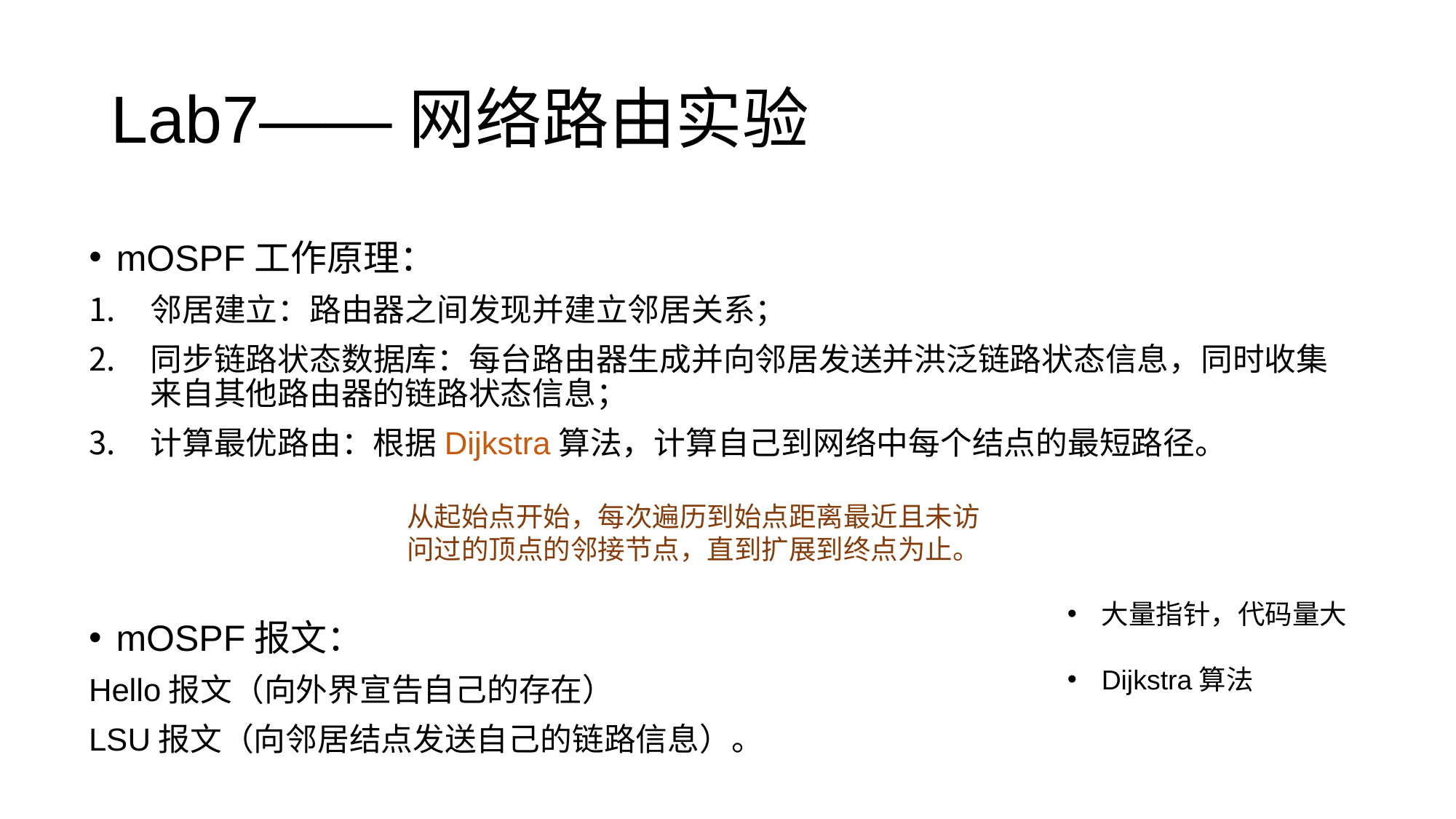

# Lab7——网络路由实验
mOSPF工作原理：
邻居建立：路由器之间发现并建立邻居关系；
同步链路状态数据库：每台路由器生成并向邻居发送并洪泛链路状态信息，同时收集来自其他路由器的链路状态信息；
计算最优路由：根据Dijkstra算法，计算自己到网络中每个结点的最短路径。

从起始点开始，每次遍历到始点距离最近且未访问过的顶点的邻接节点，直到扩展到终点为止。

大量指针，代码量大

Dijkstra算法

mOSPF报文：
Hello报文（向外界宣告自己的存在）
LSU报文（向邻居结点发送自己的链路信息）。